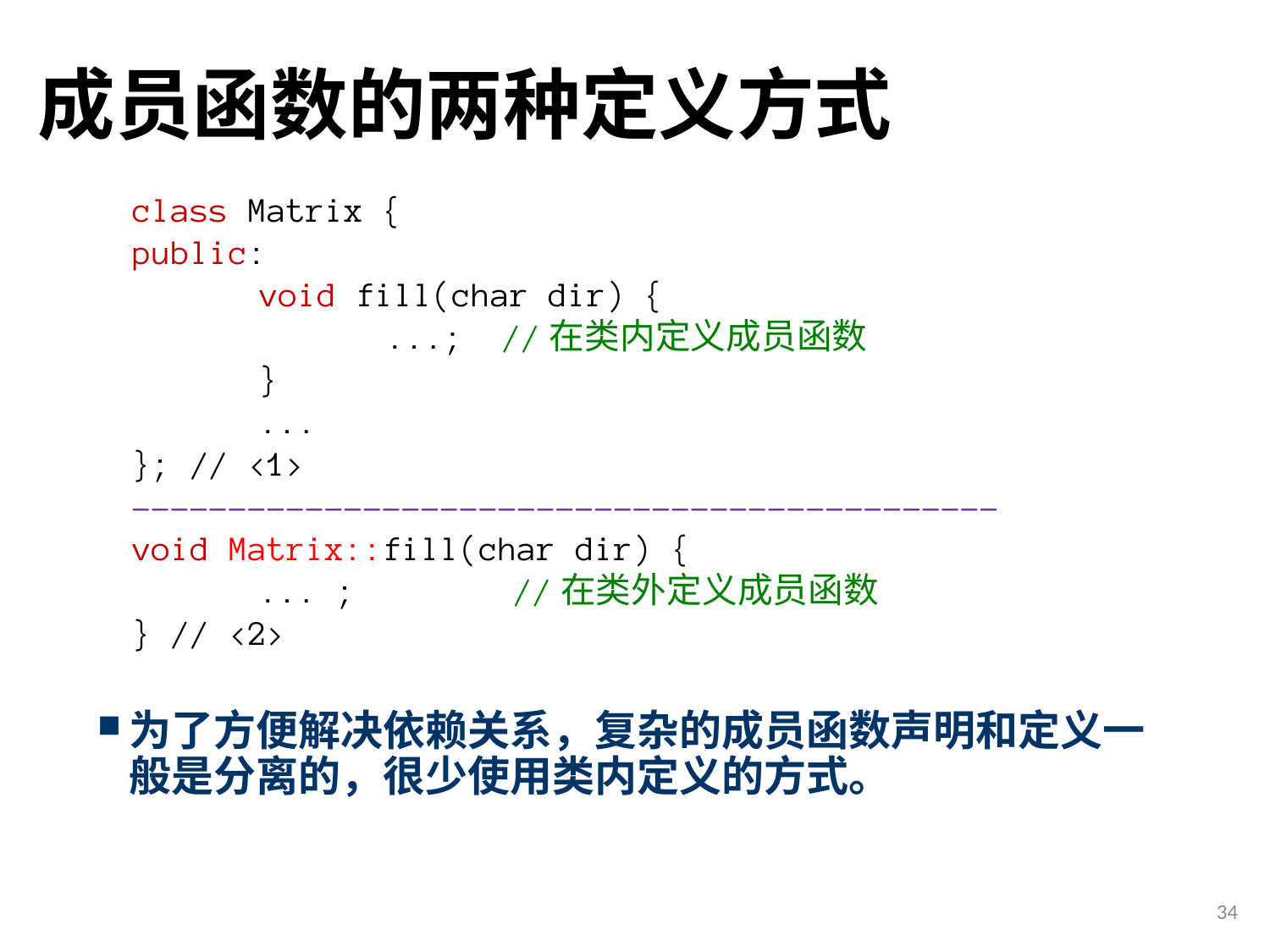

# 成员函数的两种定义方式
class Matrix {
public:
	void fill(char dir) {
		...;  //在类内定义成员函数
	}
	...
}; // <1>
---------------------------------------------
void Matrix::fill(char dir) {
	... ;		//在类外定义成员函数
} // <2>

为了方便解决依赖关系，复杂的成员函数声明和定义一般是分离的，很少使用类内定义的方式。

34